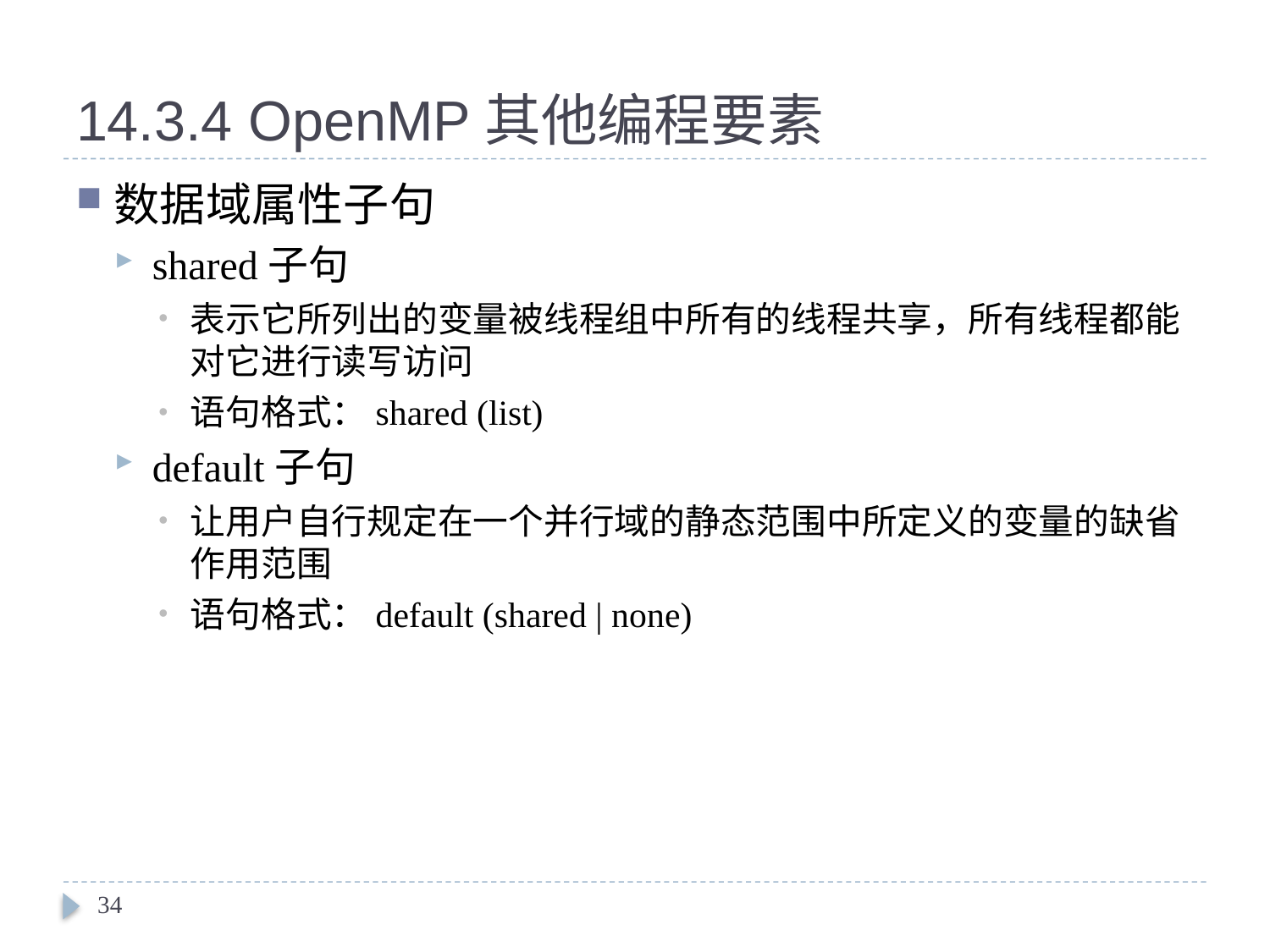

# 14.3.4 OpenMP其他编程要素
数据域属性子句
shared子句
表示它所列出的变量被线程组中所有的线程共享，所有线程都能对它进行读写访问
语句格式：shared (list)
default子句
让用户自行规定在一个并行域的静态范围中所定义的变量的缺省作用范围
语句格式：default (shared | none)
34